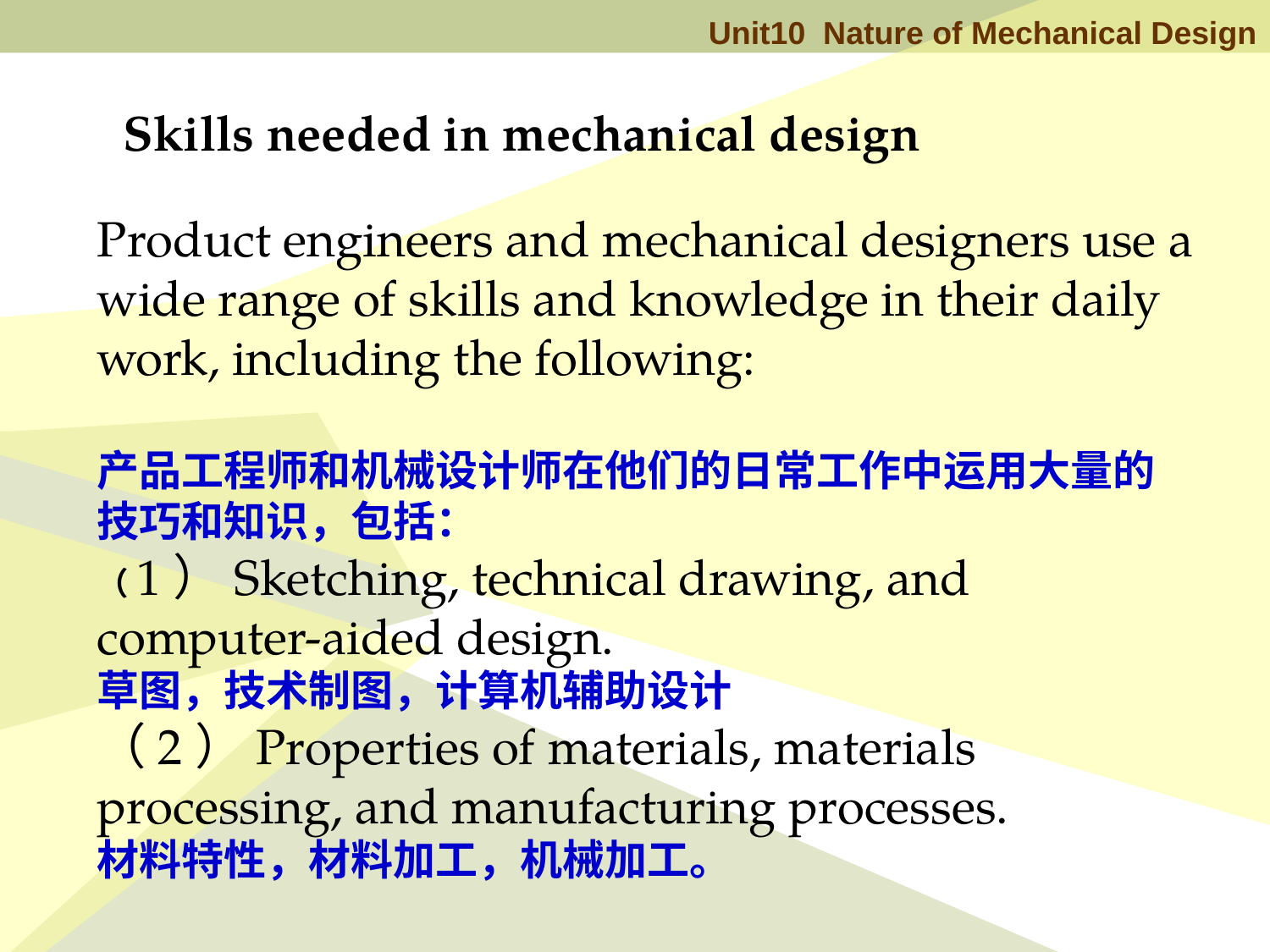

Skills needed in mechanical design
Product engineers and mechanical designers use a wide range of skills and knowledge in their daily work, including the following:

产品工程师和机械设计师在他们的日常工作中运用大量的技巧和知识，包括：
（1）Sketching, technical drawing, and computer-aided design.
草图，技术制图，计算机辅助设计
（2）Properties of materials, materials processing, and manufacturing processes.
材料特性，材料加工，机械加工。